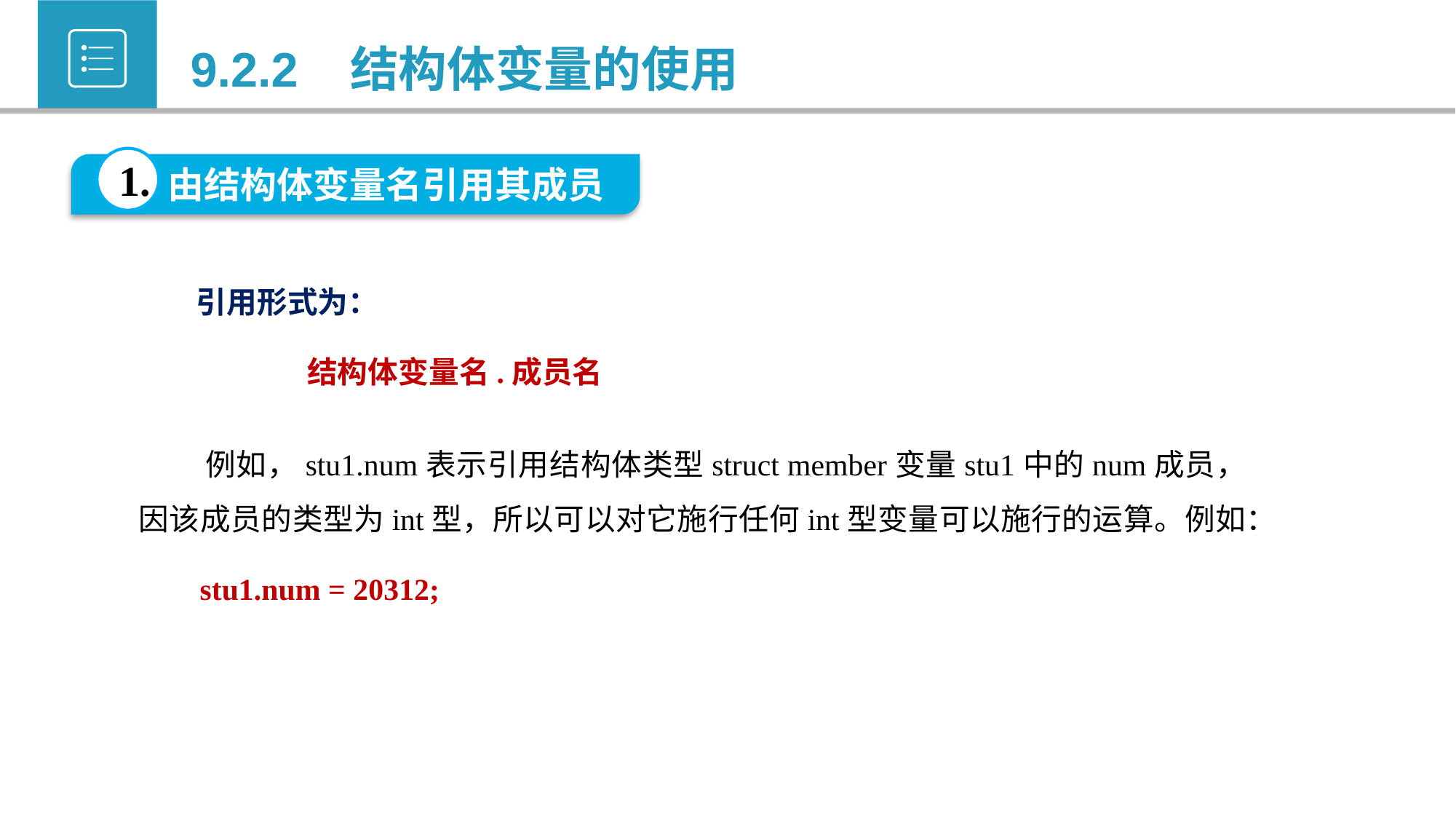

9.2.2   结构体变量的使用

1.

由结构体变量名引用其成员
引用形式为：
               结构体变量名.成员名
        例如，stu1.num表示引用结构体类型struct member变量stu1中的num成员，因该成员的类型为int型，所以可以对它施行任何int型变量可以施行的运算。例如：
        stu1.num = 20312;